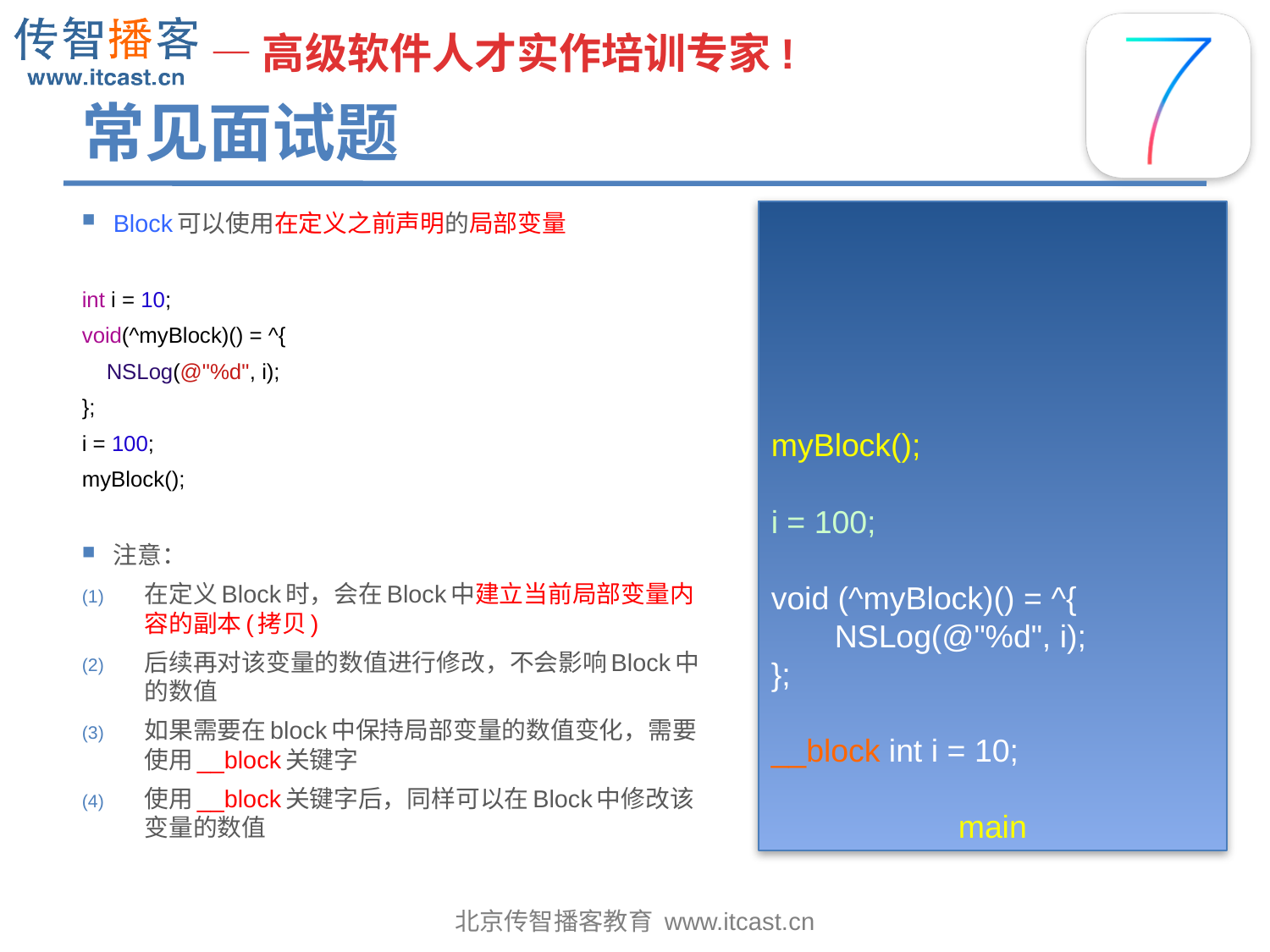

# 常见面试题
myBlock();

i = 100;

void (^myBlock)() = ^{
NSLog(@"%d", i);
};

__block int i = 10;

main
Block可以使用在定义之前声明的局部变量

int i = 10;
void(^myBlock)() = ^{
    NSLog(@"%d", i);
};
i = 100;
myBlock();

注意：
在定义Block时，会在Block中建立当前局部变量内容的副本(拷贝)
后续再对该变量的数值进行修改，不会影响Block中的数值
如果需要在block中保持局部变量的数值变化，需要使用__block关键字
使用__block关键字后，同样可以在Block中修改该变量的数值